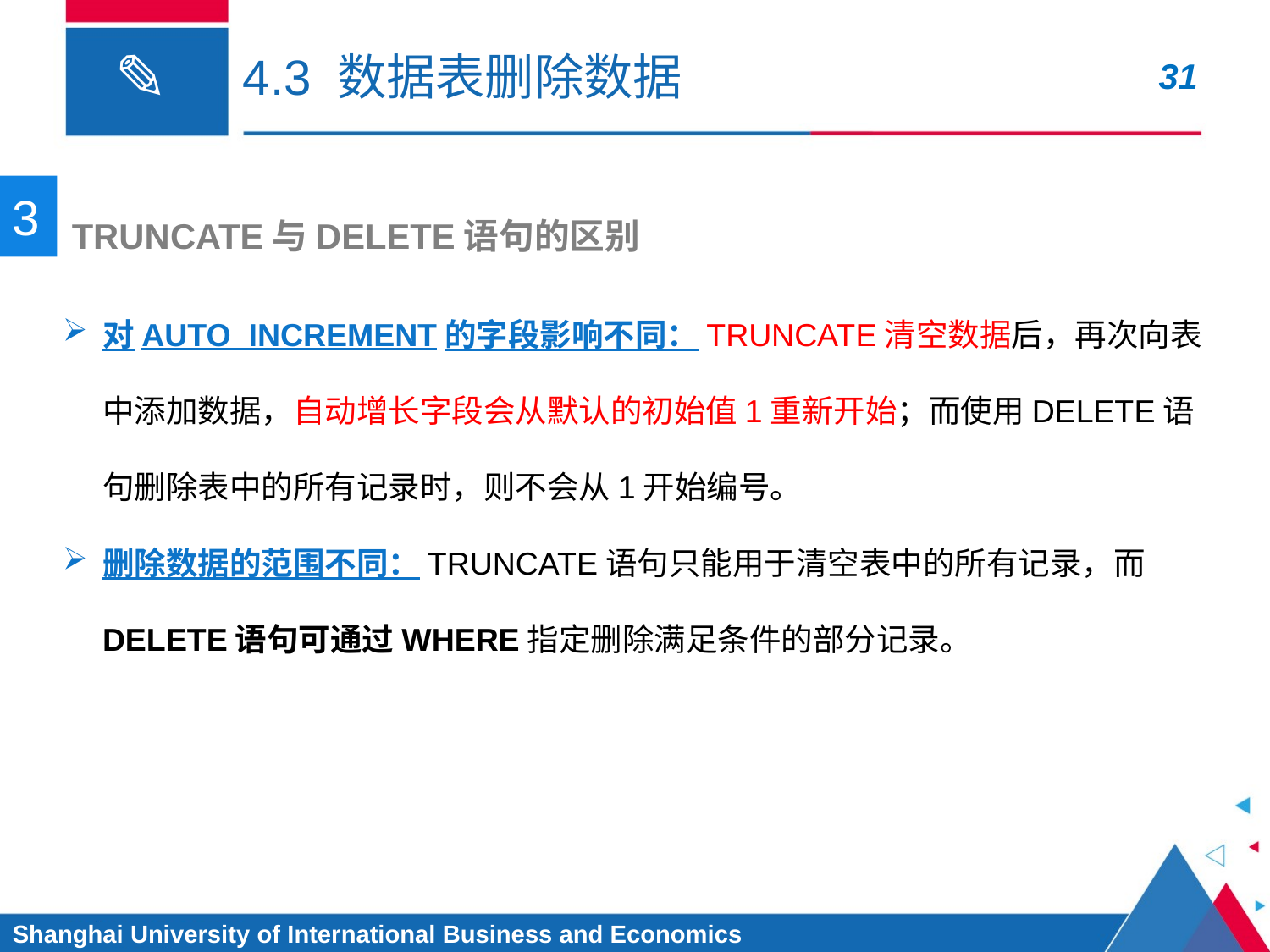

# 4.3 数据表删除数据

3
TRUNCATE与DELETE语句的区别
对AUTO_INCREMENT的字段影响不同：TRUNCATE清空数据后，再次向表中添加数据，自动增长字段会从默认的初始值1重新开始；而使用DELETE语句删除表中的所有记录时，则不会从1开始编号。
删除数据的范围不同：TRUNCATE语句只能用于清空表中的所有记录，而DELETE语句可通过WHERE指定删除满足条件的部分记录。